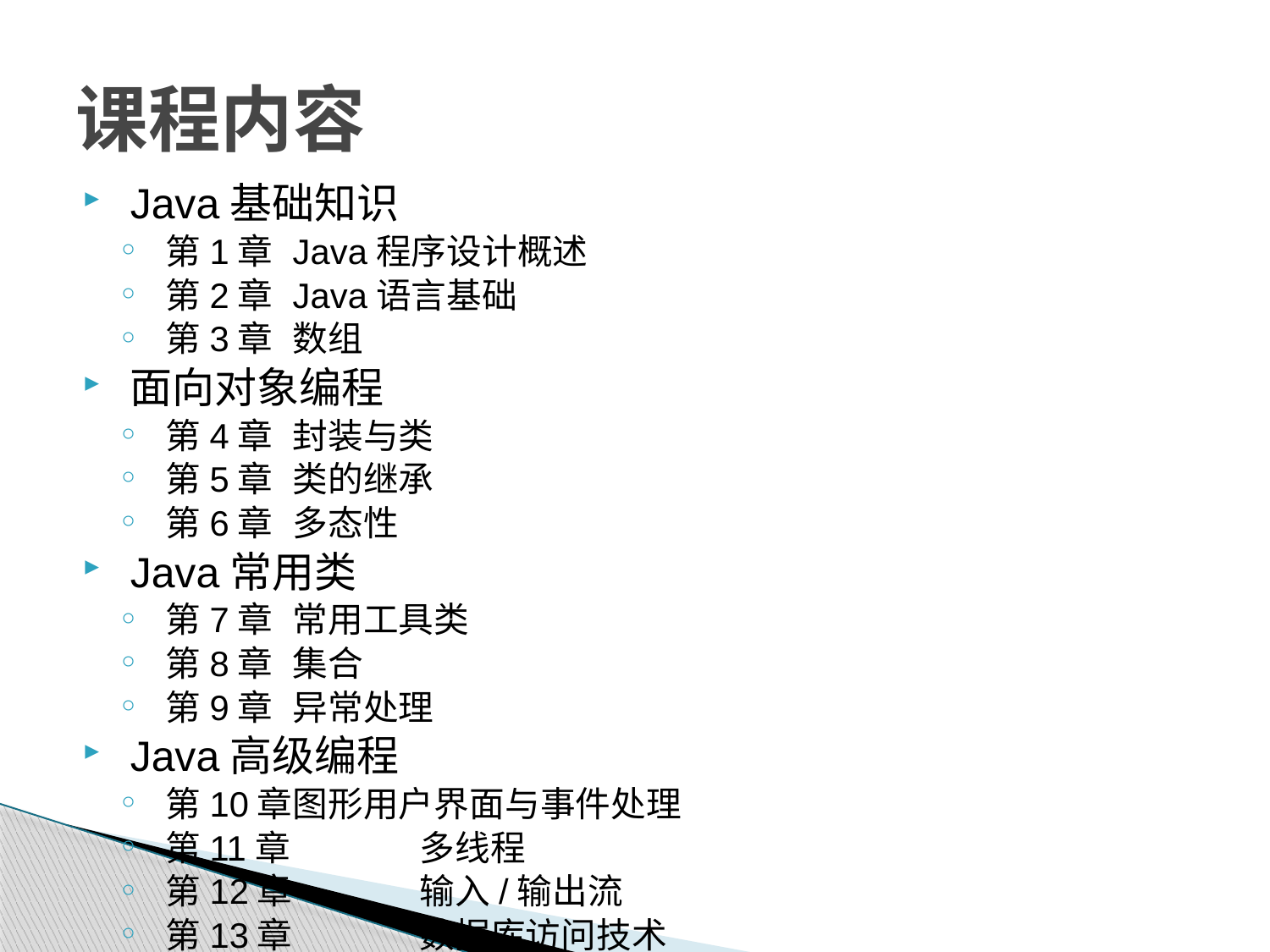

# 课程内容
Java基础知识
第1章 	Java程序设计概述
第2章 	Java语言基础
第3章 	数组
面向对象编程
第4章 	封装与类
第5章 	类的继承
第6章 	多态性
Java常用类
第7章 	常用工具类
第8章 	集合
第9章 	异常处理
Java高级编程
第10章	图形用户界面与事件处理
第11章 	多线程
第12章 	输入/输出流
第13章 	数据库访问技术